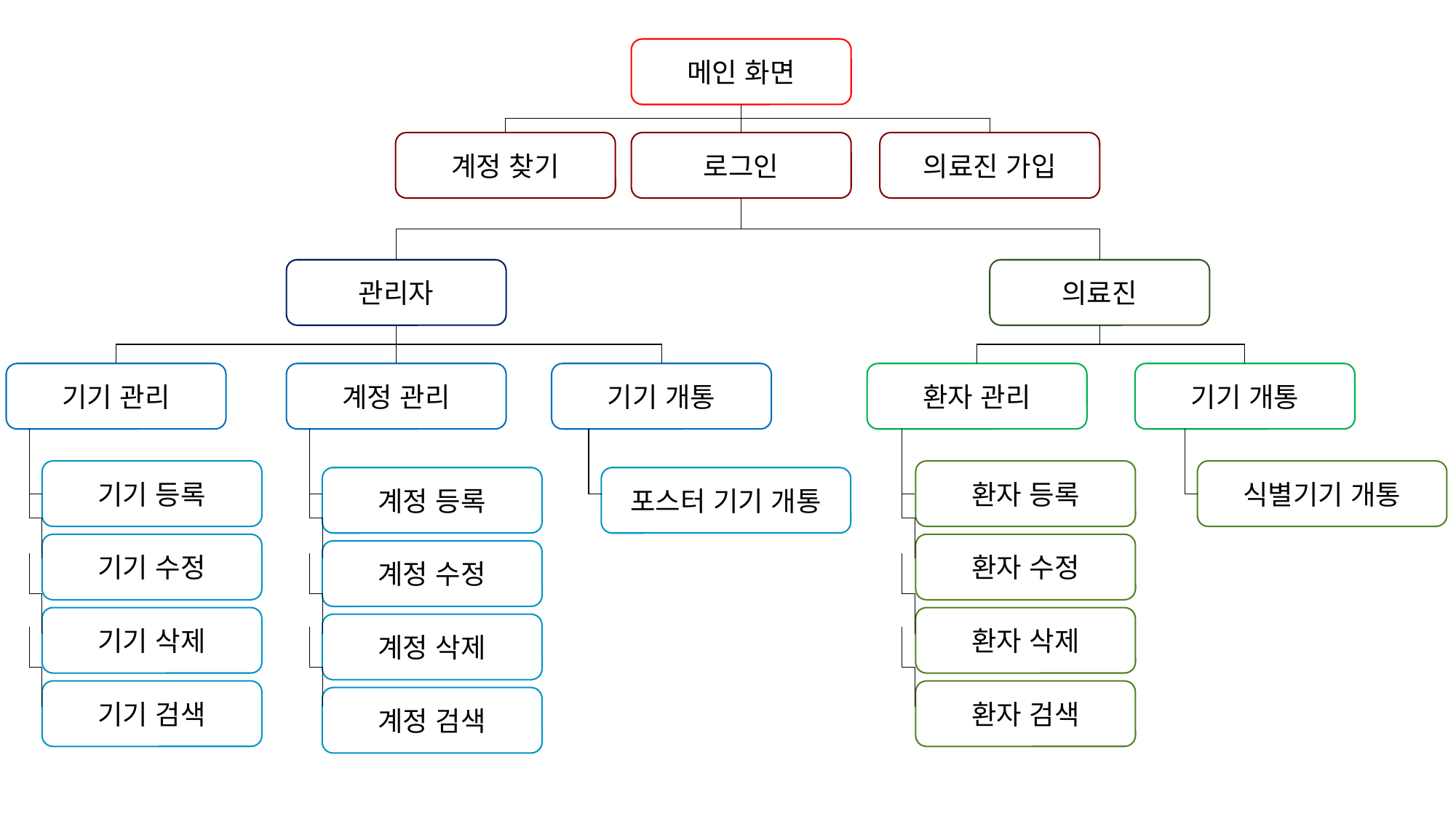

메인 화면
계정 찾기
로그인
의료진 가입
관리자
의료진
기기 관리
계정 관리
기기 개통
환자 관리
기기 개통
기기 등록
환자 등록
식별기기 개통
계정 등록
포스터 기기 개통
기기 수정
환자 수정
계정 수정
기기 삭제
환자 삭제
계정 삭제
기기 검색
환자 검색
계정 검색